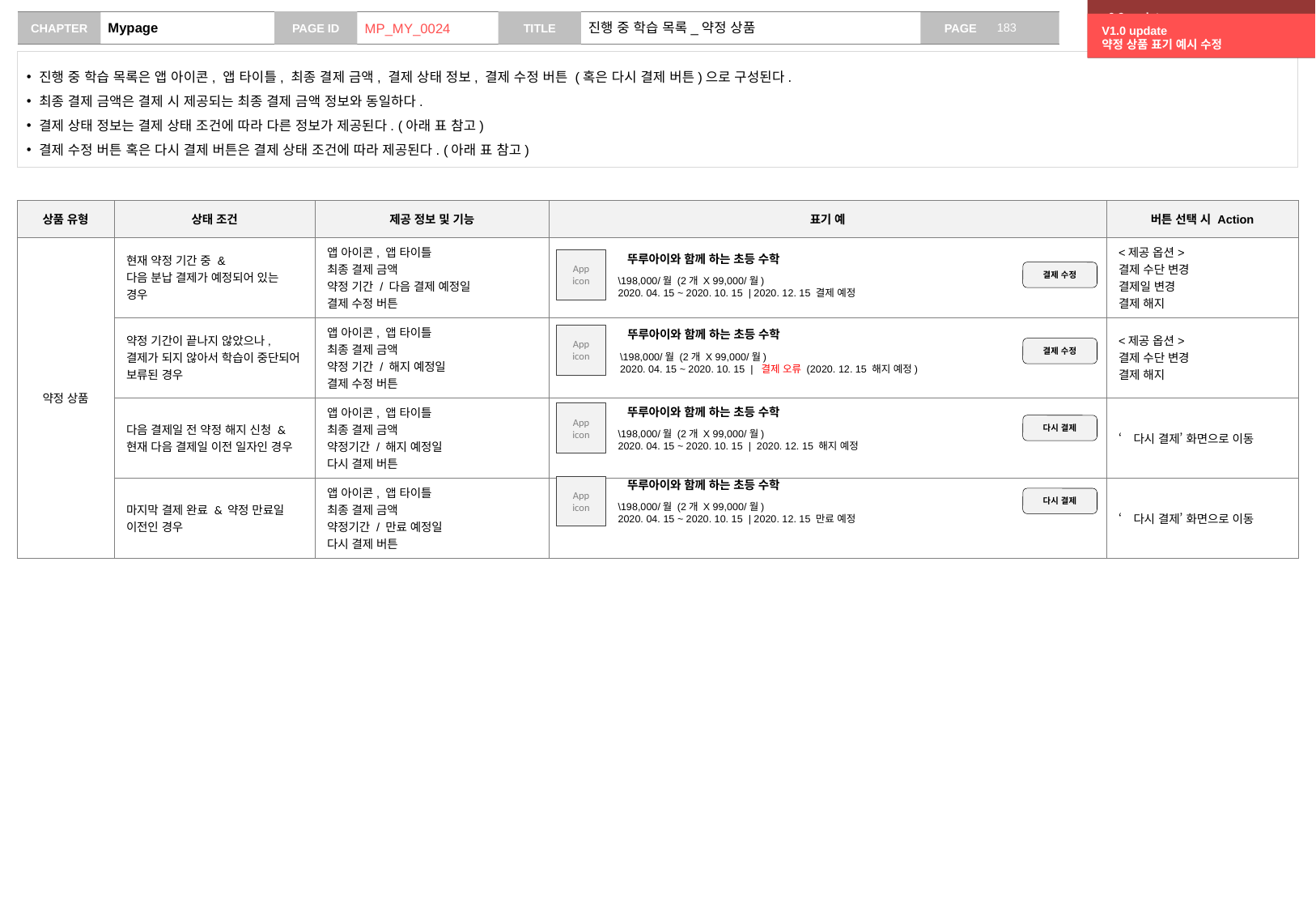

v0.9 update
학습 관리 목록 정리

# Mypage
MP_MY_0024
진행 중 학습 목록_약정 상품
V1.0 update
약정 상품 표기 예시 수정
진행 중 학습 목록은 앱 아이콘, 앱 타이틀, 최종 결제 금액, 결제 상태 정보, 결제 수정 버튼 (혹은 다시 결제 버튼)으로 구성된다.
최종 결제 금액은 결제 시 제공되는 최종 결제 금액 정보와 동일하다.
결제 상태 정보는 결제 상태 조건에 따라 다른 정보가 제공된다. (아래 표 참고)
결제 수정 버튼 혹은 다시 결제 버튼은 결제 상태 조건에 따라 제공된다. (아래 표 참고)
| 상품 유형 | 상태 조건 | 제공 정보 및 기능 | 표기 예 | 버튼 선택 시 Action |
| --- | --- | --- | --- | --- |
| 약정 상품 | 현재 약정 기간 중 & 다음 분납 결제가 예정되어 있는 경우 | 앱 아이콘, 앱 타이틀 최종 결제 금액 약정 기간 / 다음 결제 예정일 결제 수정 버튼 |  | <제공 옵션> 결제 수단 변경 결제일 변경 결제 해지 |
|  | 약정 기간이 끝나지 않았으나, 결제가 되지 않아서 학습이 중단되어 보류된 경우 | 앱 아이콘, 앱 타이틀 최종 결제 금액 약정 기간 / 해지 예정일 결제 수정 버튼 |  | <제공 옵션> 결제 수단 변경 결제 해지 |
|  | 다음 결제일 전 약정 해지 신청 & 현재 다음 결제일 이전 일자인 경우 | 앱 아이콘, 앱 타이틀 최종 결제 금액 약정기간 / 해지 예정일 다시 결제 버튼 |  | ‘다시 결제’ 화면으로 이동 |
|  | 마지막 결제 완료 & 약정 만료일 이전인 경우 | 앱 아이콘, 앱 타이틀 최종 결제 금액 약정기간 / 만료 예정일 다시 결제 버튼 |  | ‘다시 결제’ 화면으로 이동 |
App
icon
뚜루아이와 함께 하는 초등 수학
결제 수정
\198,000/월 (2개 X 99,000/월)
2020. 04. 15 ~ 2020. 10. 15  | 2020. 12. 15 결제 예정
App
icon
뚜루아이와 함께 하는 초등 수학
결제 수정
\198,000/월 (2개 X 99,000/월)
2020. 04. 15 ~ 2020. 10. 15  |  결제 오류 (2020. 12. 15 해지 예정)
App
icon
뚜루아이와 함께 하는 초등 수학
다시 결제
\198,000/월 (2개 X 99,000/월)
2020. 04. 15 ~ 2020. 10. 15  |  2020. 12. 15 해지 예정
App
icon
뚜루아이와 함께 하는 초등 수학
다시 결제
\198,000/월 (2개 X 99,000/월)
2020. 04. 15 ~ 2020. 10. 15  | 2020. 12. 15 만료 예정